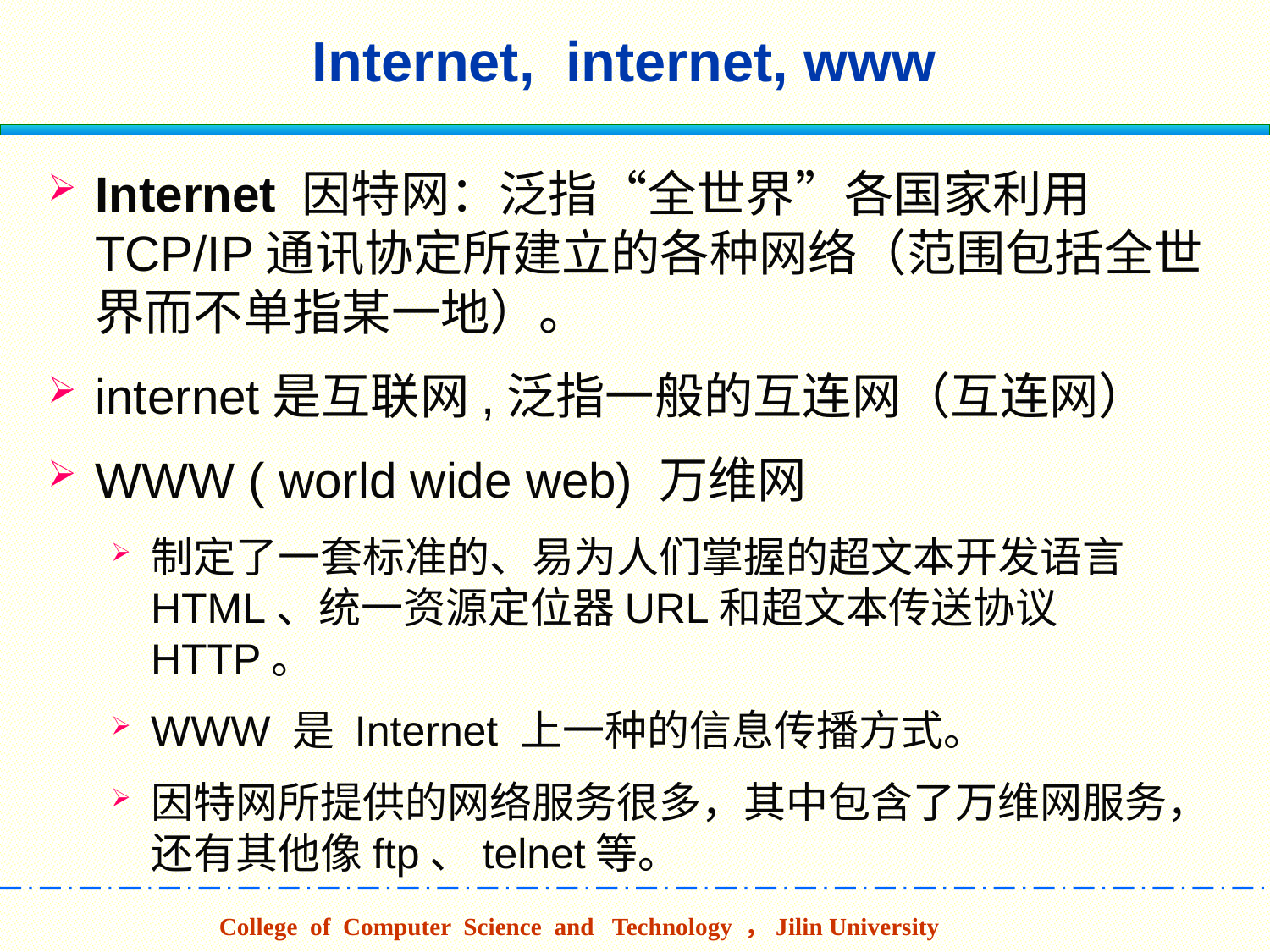

# Internet,  internet, www
Internet 因特网：泛指“全世界”各国家利用TCP/IP通讯协定所建立的各种网络（范围包括全世界而不单指某一地）。
internet是互联网,泛指一般的互连网（互连网）
WWW ( world wide web) 万维网
制定了一套标准的、易为人们掌握的超文本开发语言HTML、统一资源定位器URL和超文本传送协议HTTP。
WWW 是 Internet 上一种的信息传播方式。
因特网所提供的网络服务很多，其中包含了万维网服务，还有其他像ftp、telnet等。